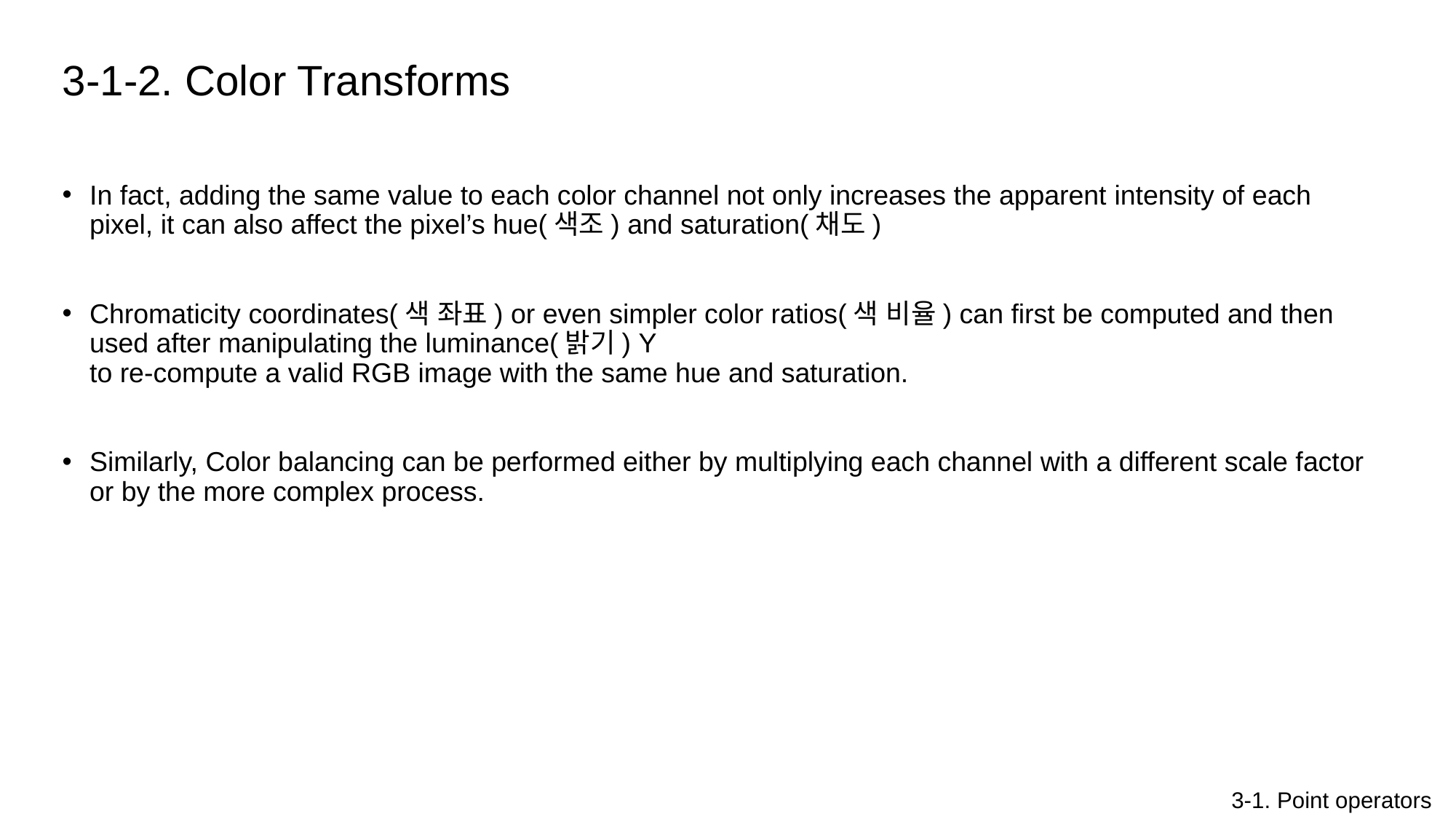

3-1-2. Color Transforms

In fact, adding the same value to each color channel not only increases the apparent intensity of each pixel, it can also affect the pixel’s hue(색조) and saturation(채도)

Chromaticity coordinates(색 좌표) or even simpler color ratios(색 비율) can first be computed and then
used after manipulating the luminance(밝기) Y
to re-compute a valid RGB image with the same hue and saturation.

Similarly, Color balancing can be performed either by multiplying each channel with a different scale factor or by the more complex process.
3-1. Point operators